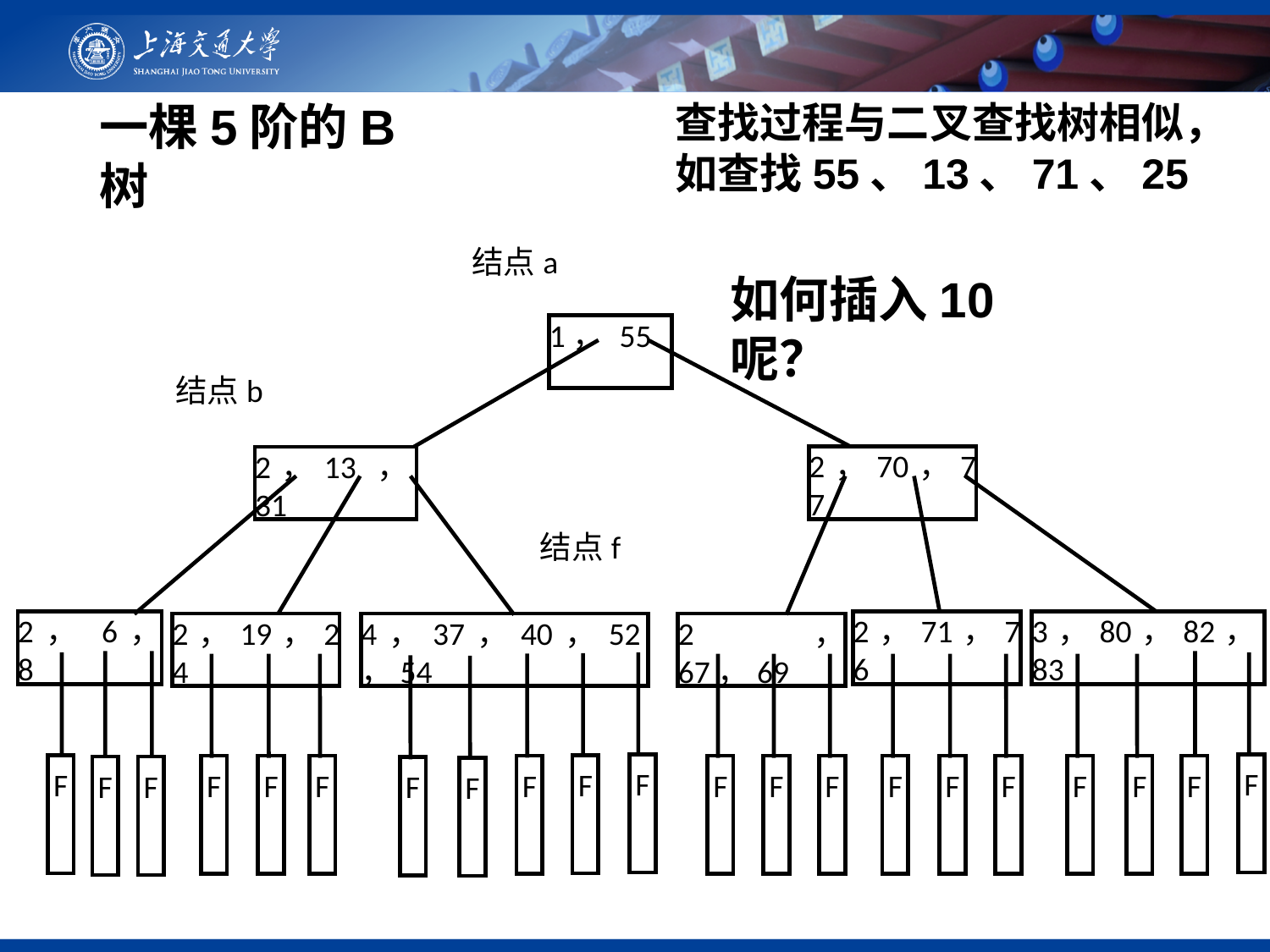

一棵5阶的B树
查找过程与二叉查找树相似，如查找55、13、71、25
结点a
1， 55

2，70，77
2，13 ，31

2， 6， 8
2，19，24
2，71，76
4，37，40，52，54
2， 67，69
3，80，82，83

F

F

F

F

F

F

F

F

F

F

F

F

F

F

F

F

F

F

F

F

F
结点b
结点f
如何插入10呢？